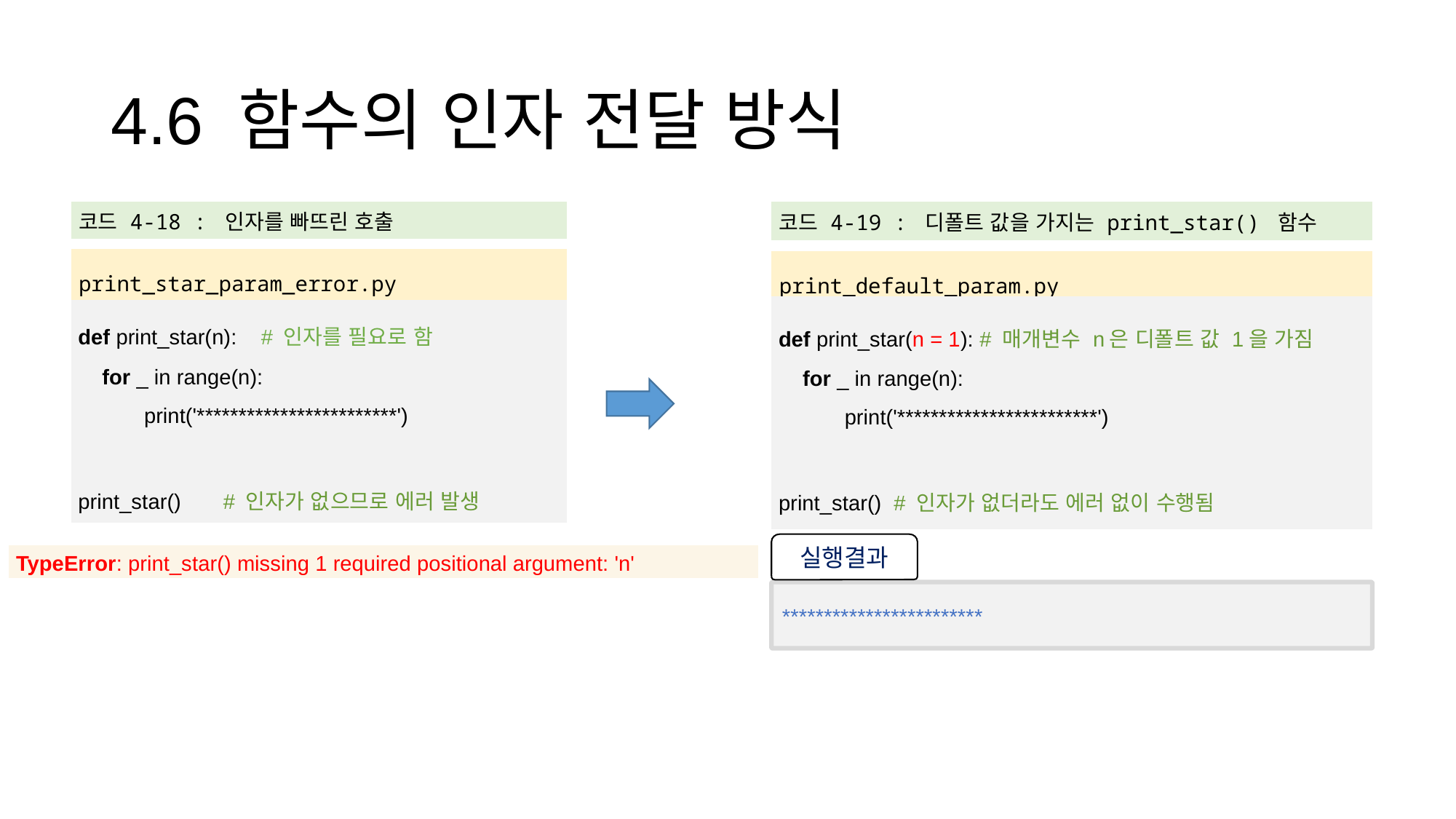

# 4.6 함수의 인자 전달 방식
| 코드 4-18 : 인자를 빠뜨린 호출 |
| --- |
|  |
| print\_star\_param\_error.py |
| def print\_star(n): # 인자를 필요로 함 for \_ in range(n): print('\*\*\*\*\*\*\*\*\*\*\*\*\*\*\*\*\*\*\*\*\*\*\*\*') print\_star() # 인자가 없으므로 에러 발생 |
|  |
| 코드 4-19 : 디폴트 값을 가지는 print\_star() 함수 |
| --- |
|  |
| print\_default\_param.py |
| def print\_star(n = 1): # 매개변수 n은 디폴트 값 1을 가짐 for \_ in range(n): print('\*\*\*\*\*\*\*\*\*\*\*\*\*\*\*\*\*\*\*\*\*\*\*\*') print\_star() # 인자가 없더라도 에러 없이 수행됨 |
|  |

실행결과

************************
| TypeError: print\_star() missing 1 required positional argument: 'n' |
| --- |